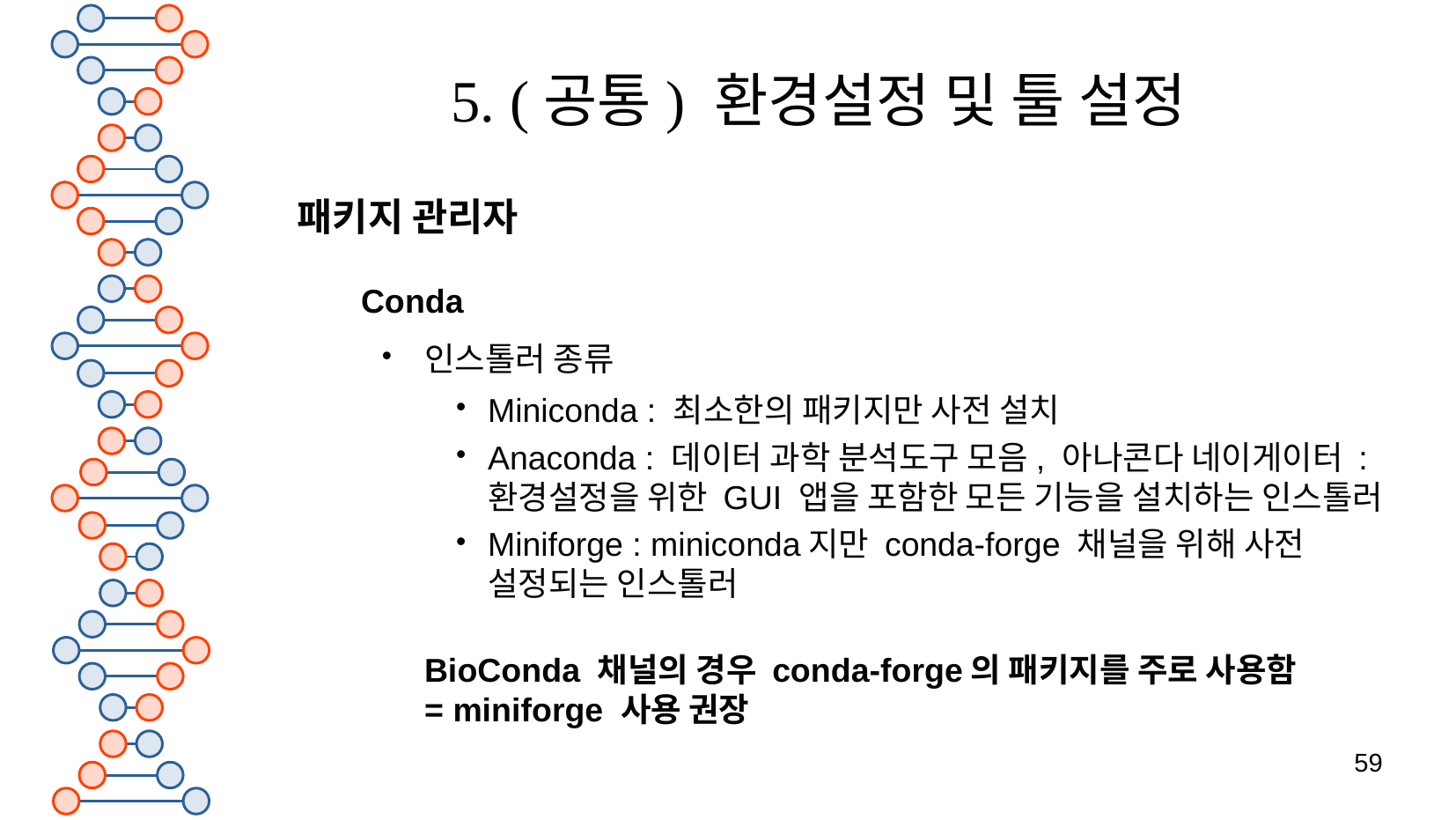

# 5. (공통) 환경설정 및 툴 설정
패키지 관리자
Conda
인스톨러 종류
Miniconda : 최소한의 패키지만 사전 설치
Anaconda : 데이터 과학 분석도구 모음, 아나콘다 네이게이터 : 환경설정을 위한 GUI 앱을 포함한 모든 기능을 설치하는 인스톨러
Miniforge : miniconda지만 conda-forge 채널을 위해 사전 설정되는 인스톨러

BioConda 채널의 경우 conda-forge의 패키지를 주로 사용함
= miniforge 사용 권장
59